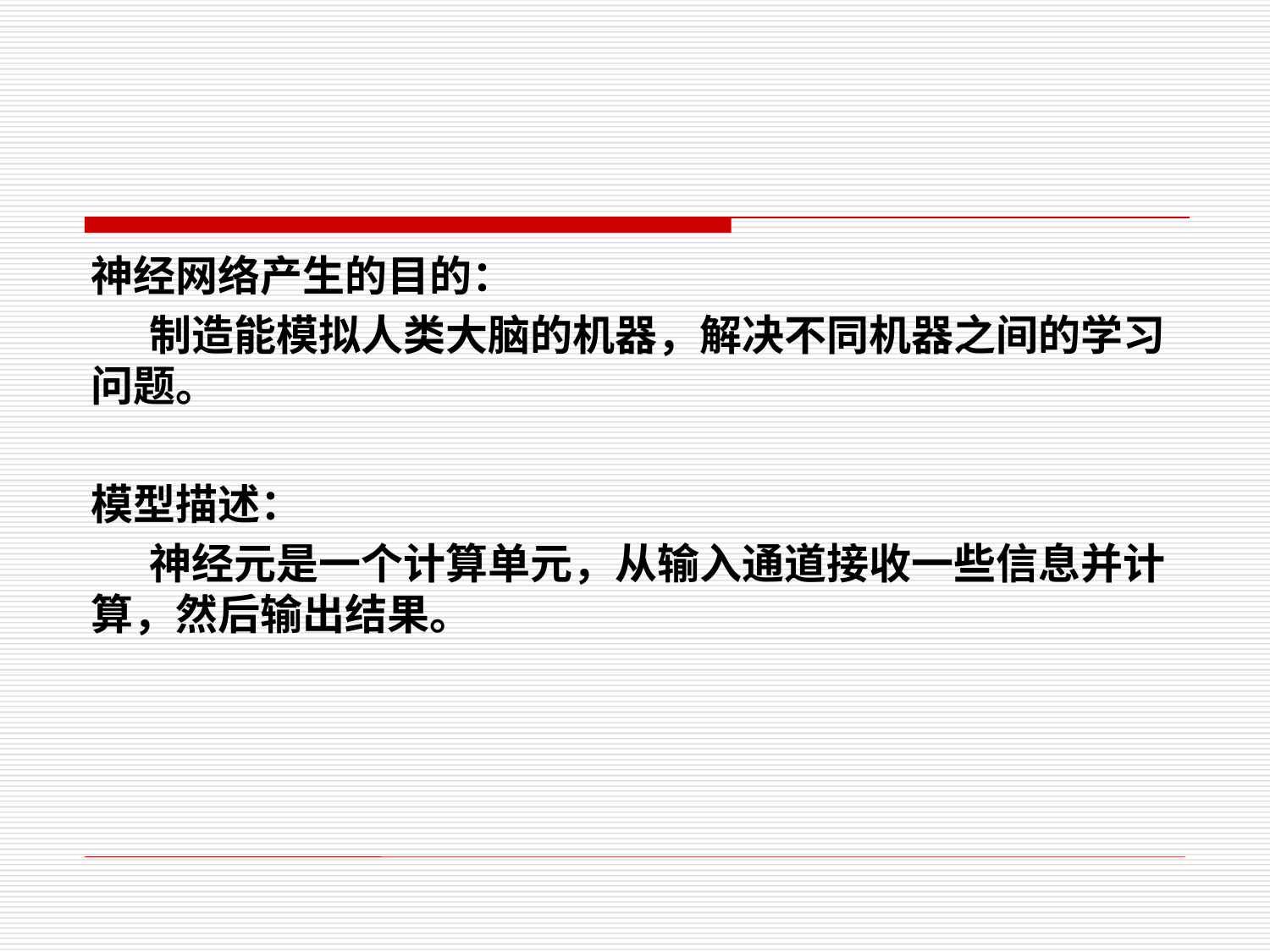

#
神经网络产生的目的：
     制造能模拟人类大脑的机器，解决不同机器之间的学习问题。

模型描述：
     神经元是一个计算单元，从输入通道接收一些信息并计算，然后输出结果。